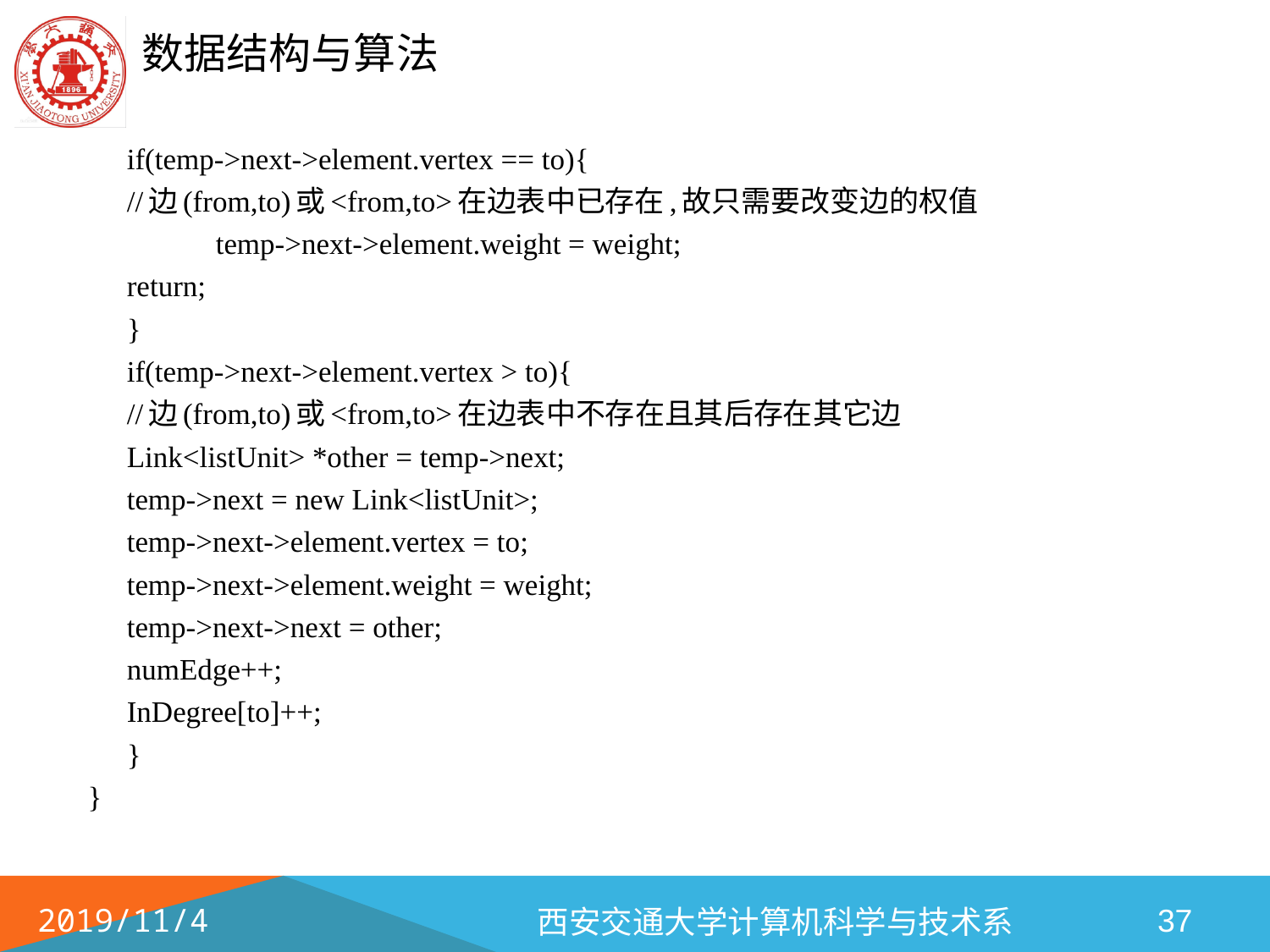

if(temp->next->element.vertex == to){
	//边(from,to)或<from,to>在边表中已存在,故只需要改变边的权值
            	temp->next->element.weight = weight;
		return;
	}
	if(temp->next->element.vertex > to){
		//边(from,to)或<from,to>在边表中不存在且其后存在其它边
		Link<listUnit> *other = temp->next;
		temp->next = new Link<listUnit>;
		temp->next->element.vertex = to;
		temp->next->element.weight = weight;
		temp->next->next = other;
		numEdge++;
		InDegree[to]++;
	}
}